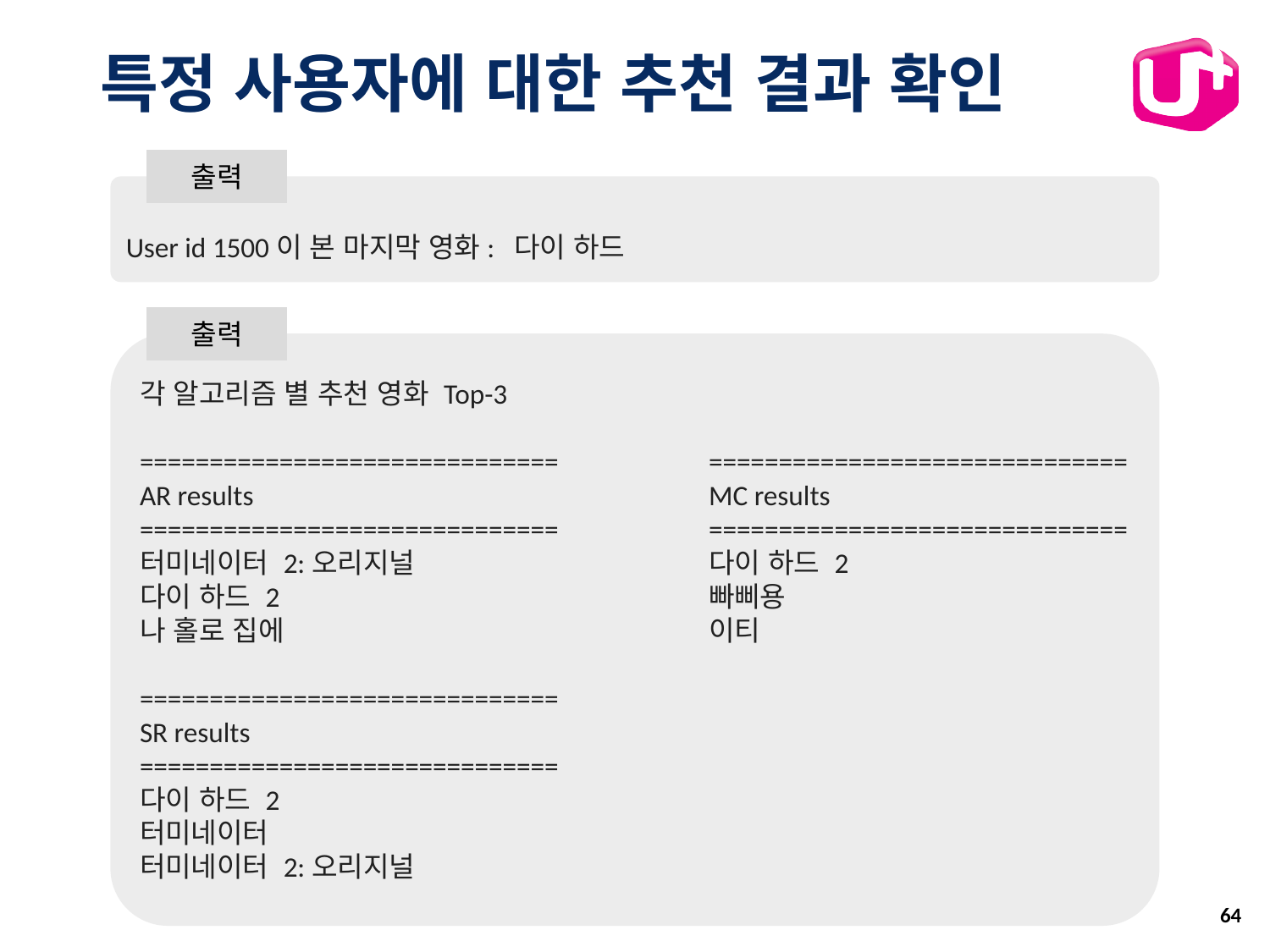

# 특정 사용자에 대한 추천 결과 확인
출력

User id 1500이 본 마지막 영화:  다이 하드
출력
각 알고리즘 별 추천 영화 Top-3

==============================
AR results
==============================
터미네이터 2:오리지널
다이 하드 2
나 홀로 집에

==============================
SR results
==============================
다이 하드 2
터미네이터
터미네이터 2:오리지널

==============================
MC results
==============================
다이 하드 2
빠삐용
이티
64